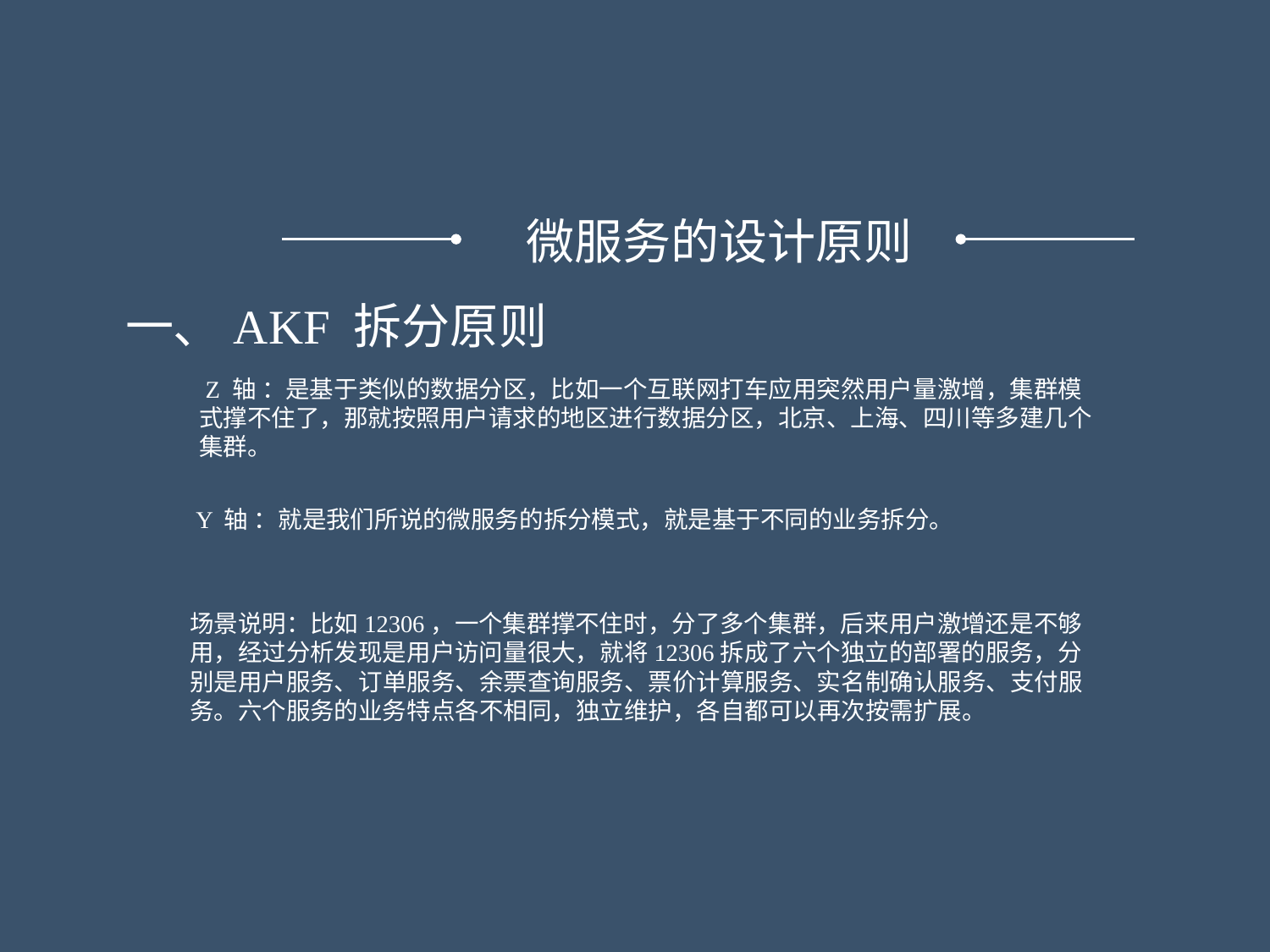

微服务的设计原则

一、AKF 拆分原则
 Z 轴 ：是基于类似的数据分区，比如一个互联网打车应用突然用户量激增，集群模式撑不住了，那就按照用户请求的地区进行数据分区，北京、上海、四川等多建几个集群。

 Y 轴 ：就是我们所说的微服务的拆分模式，就是基于不同的业务拆分。

场景说明：比如12306，一个集群撑不住时，分了多个集群，后来用户激增还是不够用，经过分析发现是用户访问量很大，就将12306拆成了六个独立的部署的服务，分别是用户服务、订单服务、余票查询服务、票价计算服务、实名制确认服务、支付服务。六个服务的业务特点各不相同，独立维护，各自都可以再次按需扩展。